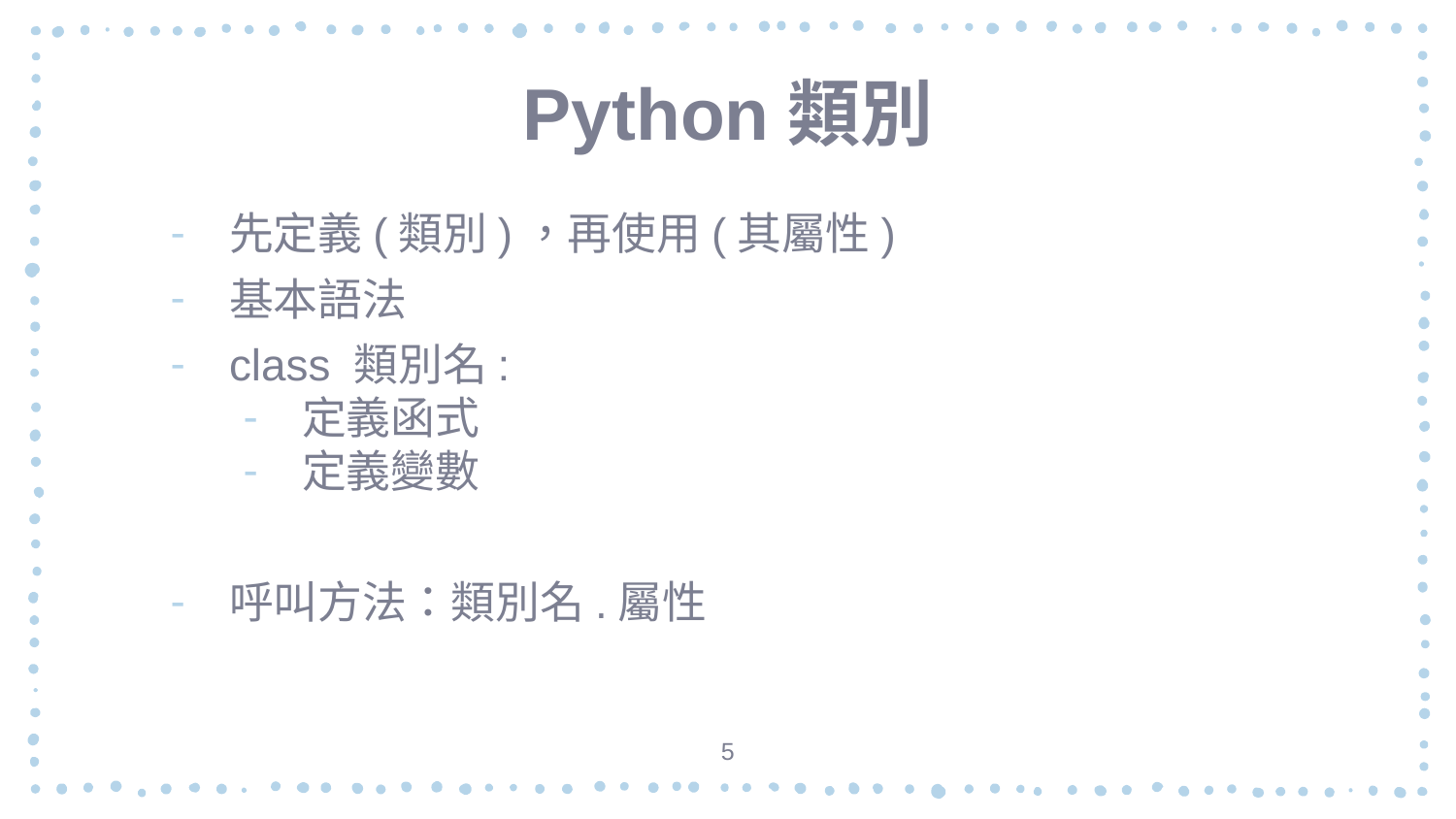

# Python類別
先定義(類別)，再使用(其屬性)
基本語法
class 類別名:
定義函式
定義變數

呼叫方法：類別名.屬性

5